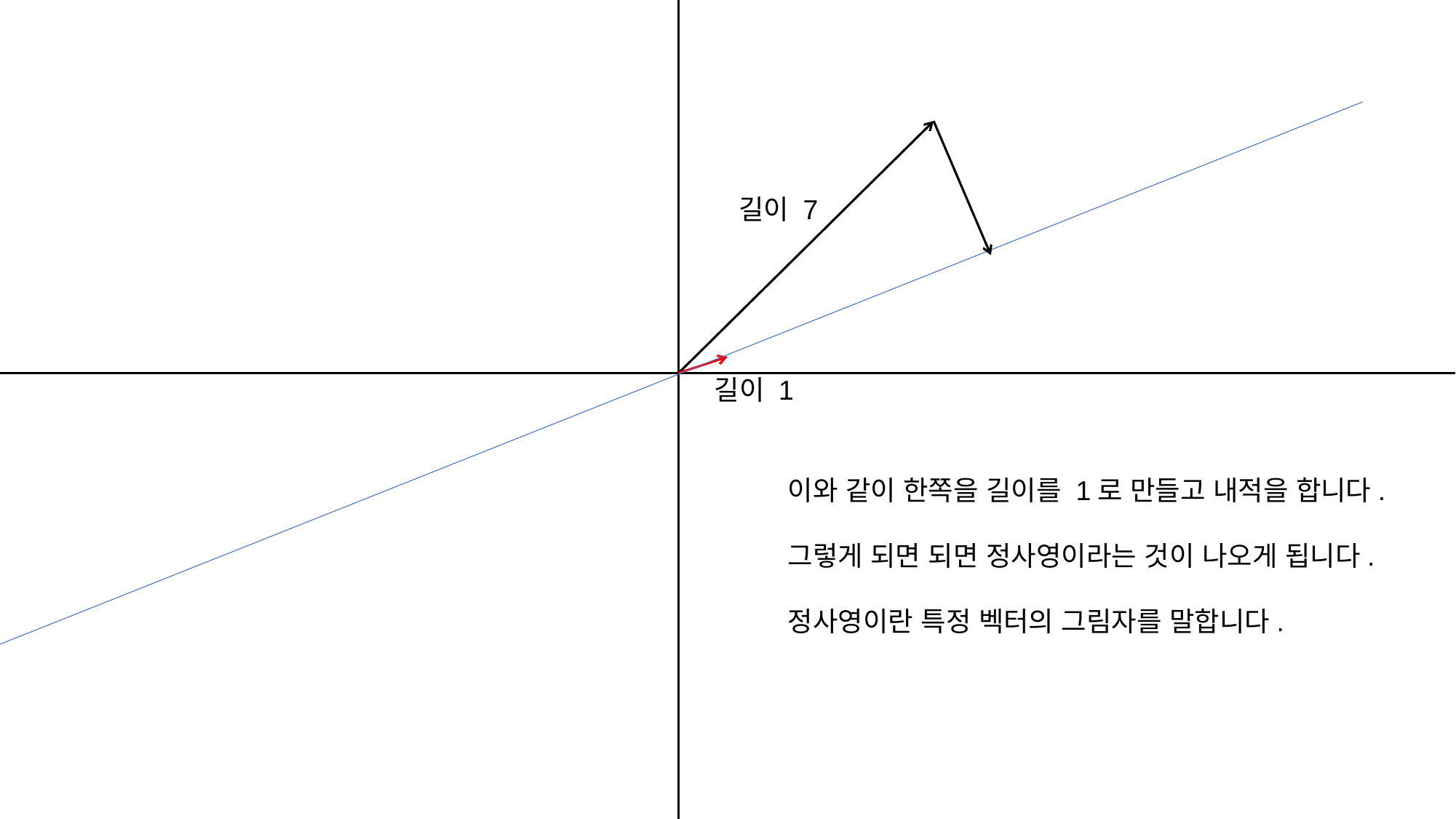

길이 7
길이 1
이와 같이 한쪽을 길이를 1로 만들고 내적을 합니다.

그렇게 되면 되면 정사영이라는 것이 나오게 됩니다.

정사영이란 특정 벡터의 그림자를 말합니다.